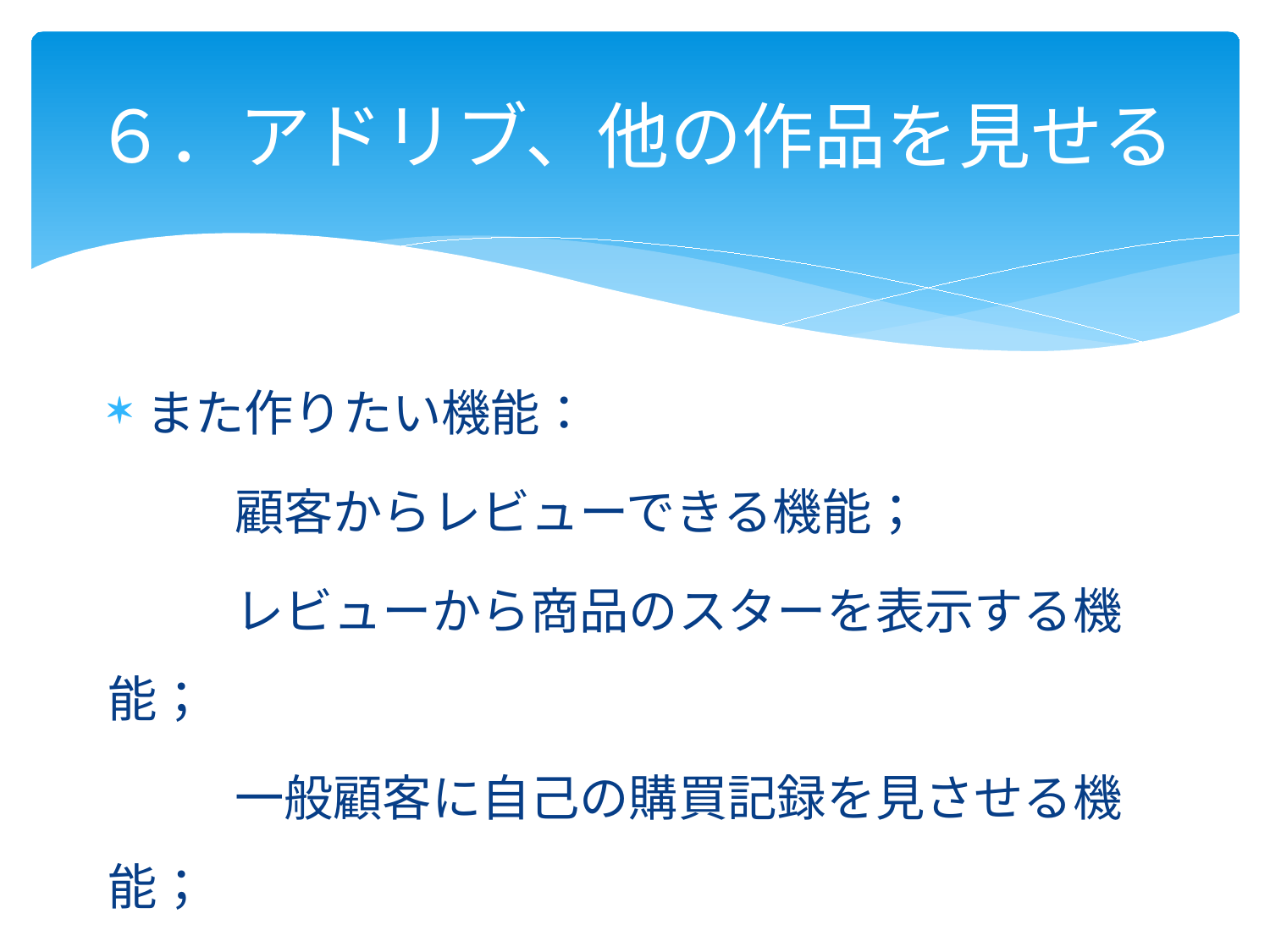

# ６．アドリブ、他の作品を見せる
また作りたい機能：
	顧客からレビューできる機能；
	レビューから商品のスターを表示する機能；
	一般顧客に自己の購買記録を見させる機能；
	商品をサーチして表示画面に表示する機能；